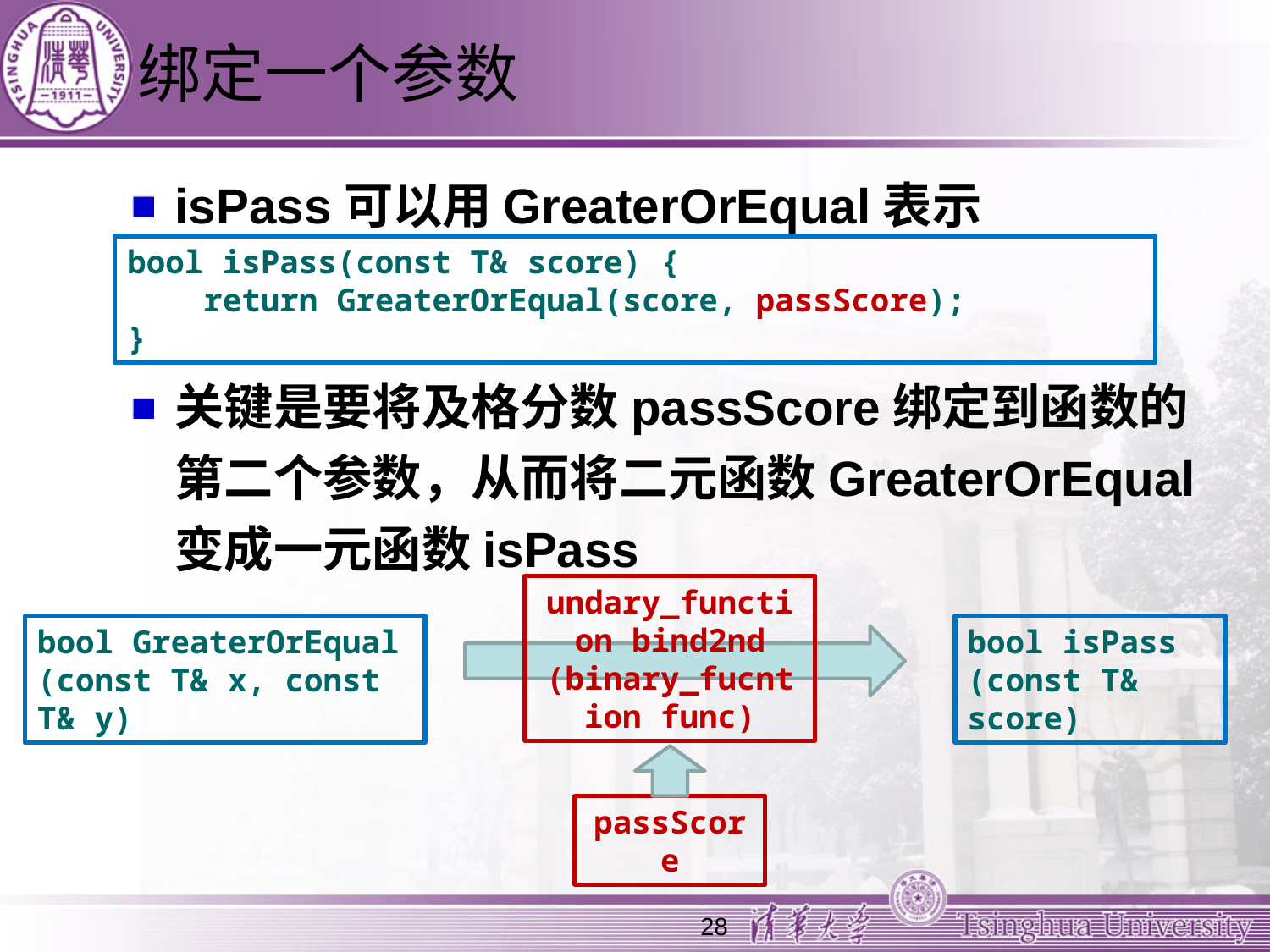

# 绑定一个参数
isPass可以用GreaterOrEqual表示

关键是要将及格分数passScore绑定到函数的第二个参数，从而将二元函数GreaterOrEqual变成一元函数isPass

bool isPass(const T& score) {
    return GreaterOrEqual(score, passScore);
}
undary_function bind2nd (binary_fucntion func)
bool GreaterOrEqual (const T& x, const T& y)
bool isPass (const T& score)

passScore
28